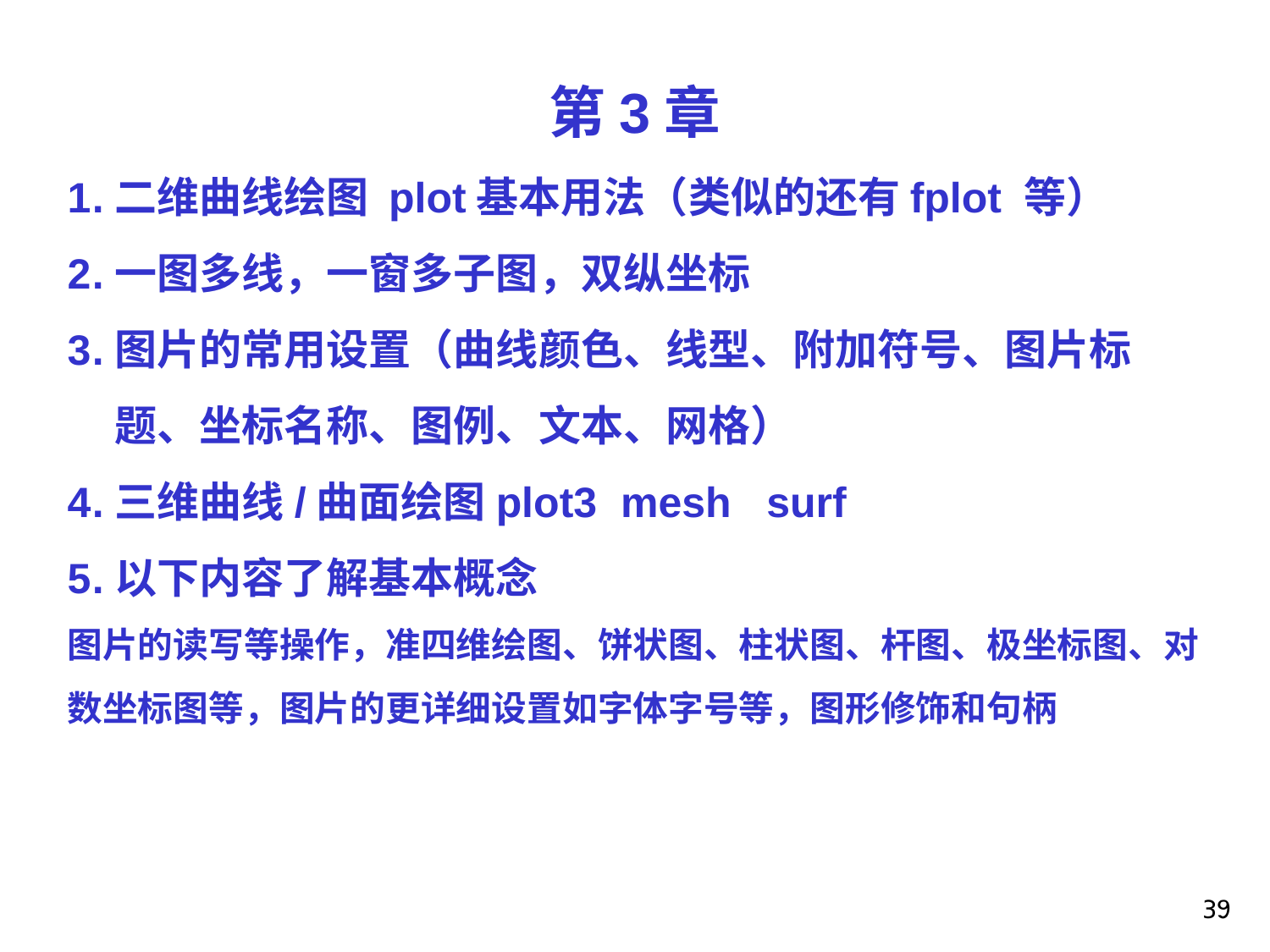

第3章
二维曲线绘图 plot基本用法（类似的还有fplot 等）
一图多线，一窗多子图，双纵坐标
图片的常用设置（曲线颜色、线型、附加符号、图片标题、坐标名称、图例、文本、网格）
三维曲线/曲面绘图plot3  mesh   surf
以下内容了解基本概念
图片的读写等操作，准四维绘图、饼状图、柱状图、杆图、极坐标图、对数坐标图等，图片的更详细设置如字体字号等，图形修饰和句柄
39